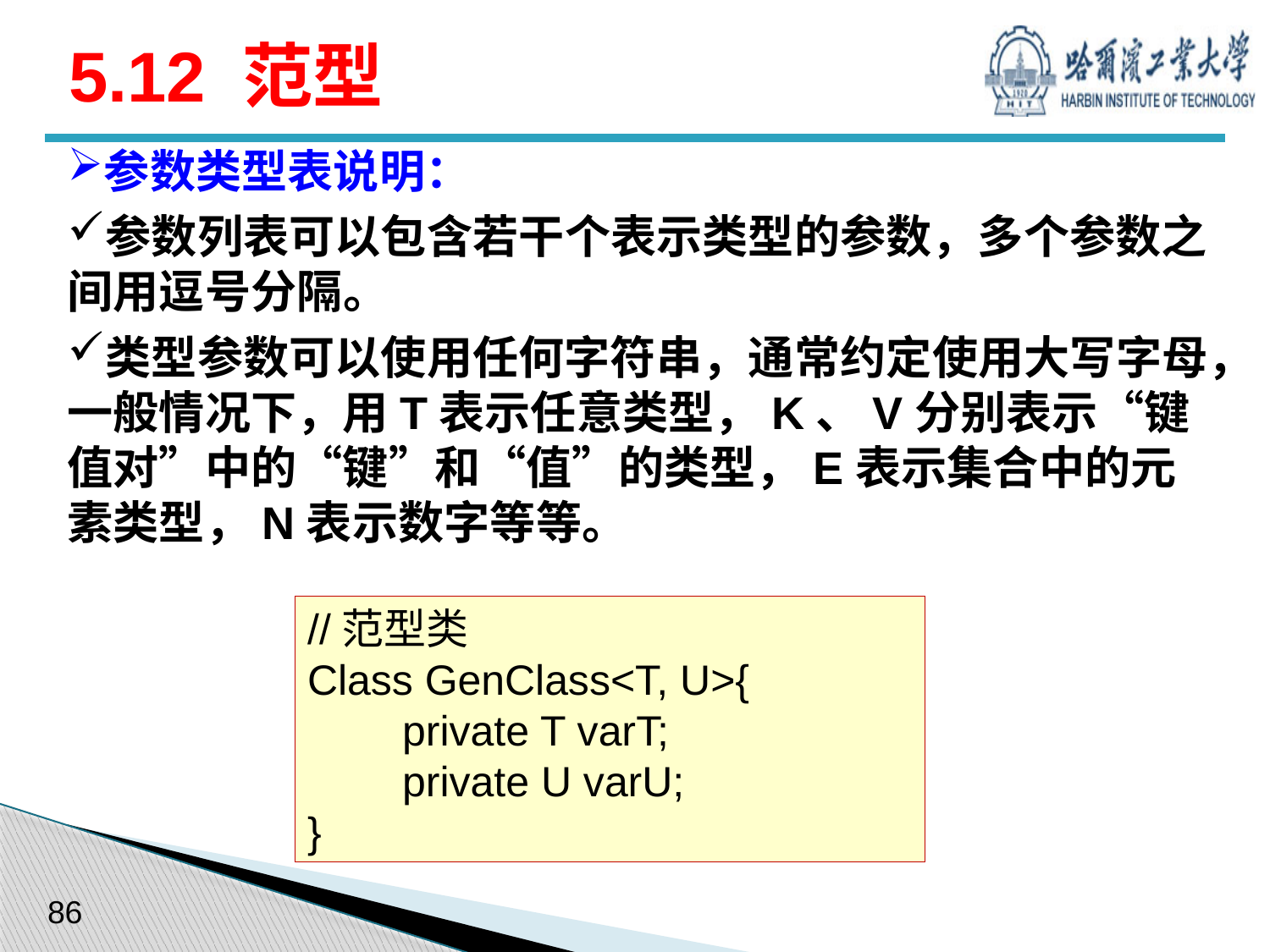

# 5.12 范型
参数类型表说明：
参数列表可以包含若干个表示类型的参数，多个参数之间用逗号分隔。
类型参数可以使用任何字符串，通常约定使用大写字母，一般情况下，用T表示任意类型，K、V分别表示“键值对”中的“键”和“值”的类型，E表示集合中的元素类型，N表示数字等等。
//范型类
Class GenClass<T, U>{
        private T varT;
        private U varU;
}